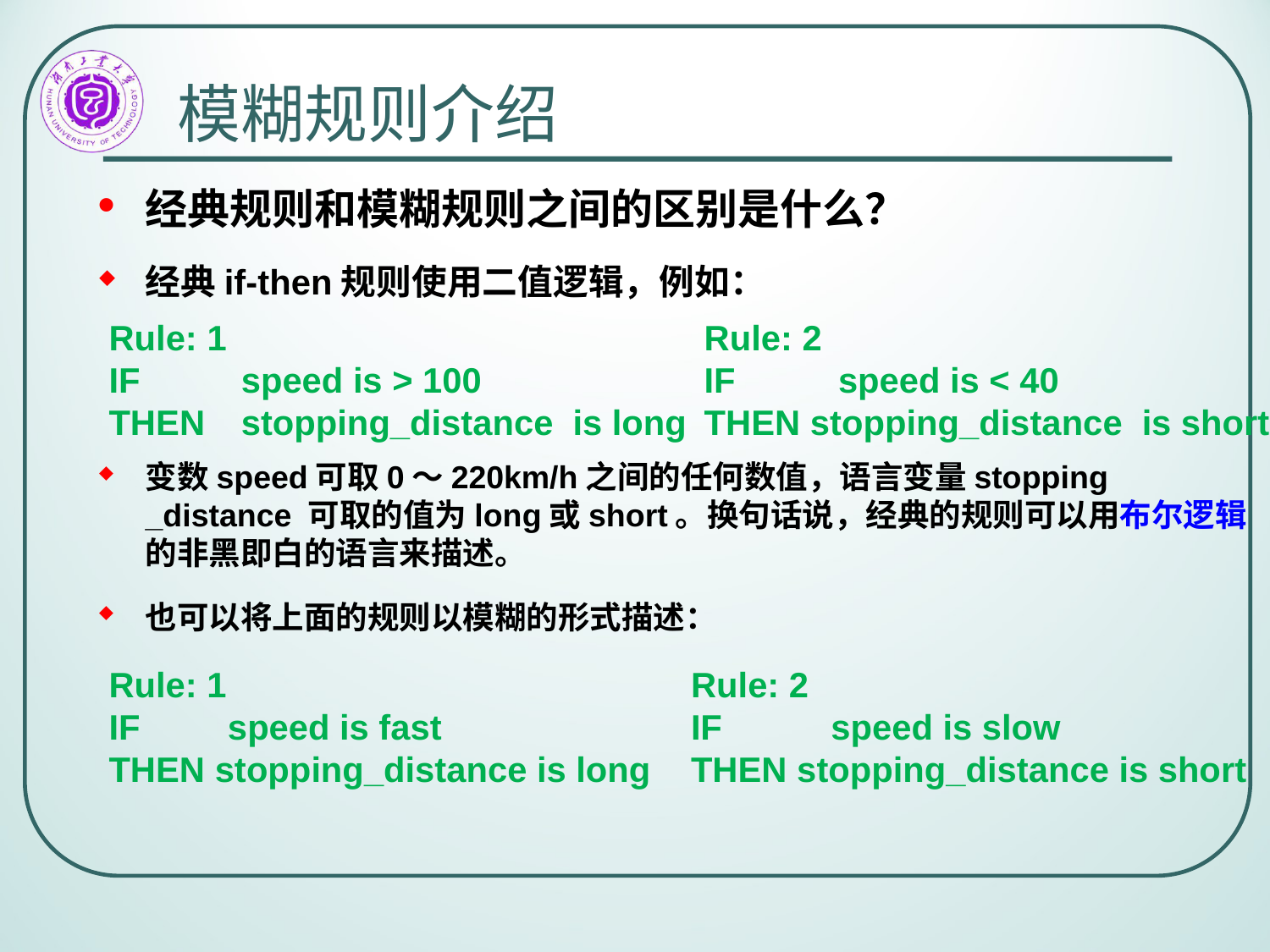

# 模糊规则介绍
经典规则和模糊规则之间的区别是什么？

经典if-then规则使用二值逻辑，例如：

变数speed可取0～220km/h之间的任何数值，语言变量stopping _distance 可取的值为long或short。换句话说，经典的规则可以用布尔逻辑的非黑即白的语言来描述。

也可以将上面的规则以模糊的形式描述：

Rule: 1		Rule: 2
IF 	speed is > 100	IF  	speed is < 40
THEN 	stopping_distance  is long	THEN stopping_distance  is short
Rule: 1	Rule: 2
IF         speed is fast	IF 	speed is slow
THEN stopping_distance is long	THEN stopping_distance is short